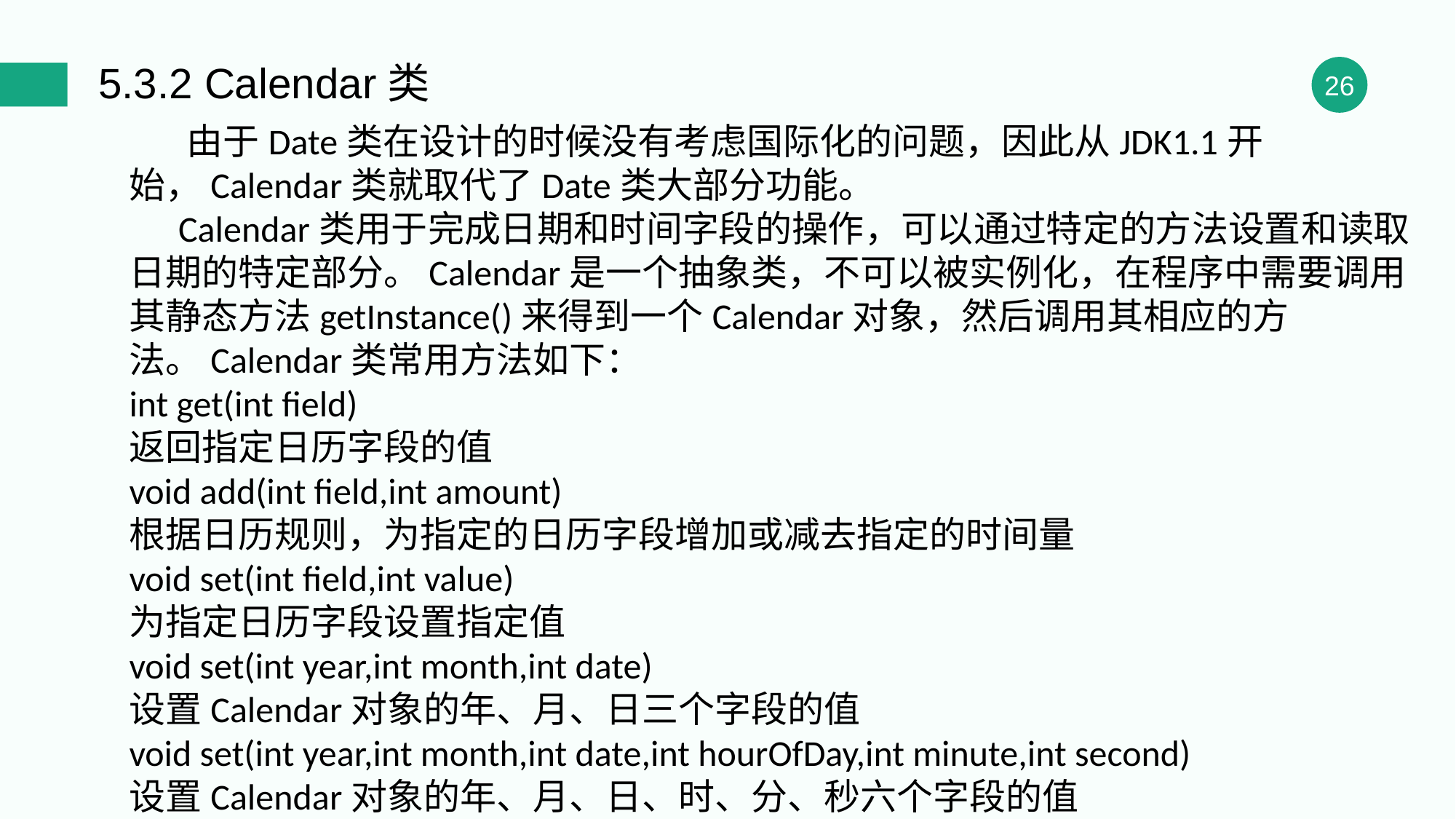

5.3.2 Calendar类
      由于Date类在设计的时候没有考虑国际化的问题，因此从JDK1.1开始，Calendar类就取代了Date类大部分功能。
      Calendar类用于完成日期和时间字段的操作，可以通过特定的方法设置和读取日期的特定部分。Calendar是一个抽象类，不可以被实例化，在程序中需要调用其静态方法getInstance()来得到一个Calendar对象，然后调用其相应的方法。Calendar类常用方法如下：
int get(int field)
返回指定日历字段的值
void add(int field,int amount)
根据日历规则，为指定的日历字段增加或减去指定的时间量
void set(int field,int value)
为指定日历字段设置指定值
void set(int year,int month,int date)
设置Calendar对象的年、月、日三个字段的值
void set(int year,int month,int date,int hourOfDay,int minute,int second)
设置Calendar对象的年、月、日、时、分、秒六个字段的值